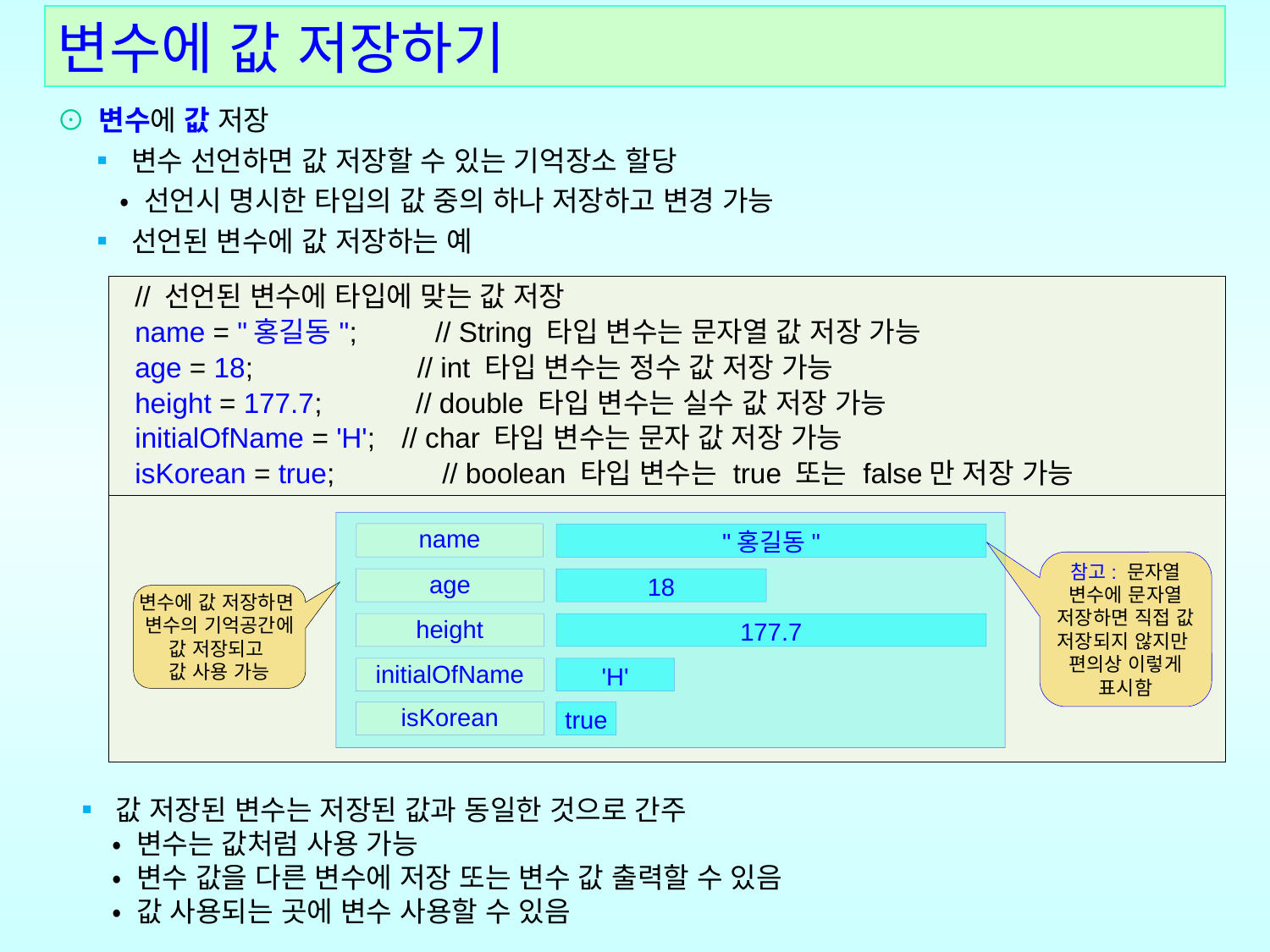

변수에 값 저장하기
⊙ 변수에 값 저장
    ▪ 변수 선언하면 값 저장할 수 있는 기억장소 할당
        • 선언시 명시한 타입의 값 중의 하나 저장하고 변경 가능
    ▪ 선언된 변수에 값 저장하는 예

  ▪ 값 저장된 변수는 저장된 값과 동일한 것으로 간주
       • 변수는 값처럼 사용 가능
       • 변수 값을 다른 변수에 저장 또는 변수 값 출력할 수 있음
       • 값 사용되는 곳에 변수 사용할 수 있음

| // 선언된 변수에 타입에 맞는 값 저장 name = "홍길동"; // String 타입 변수는 문자열 값 저장 가능 age = 18; // int 타입 변수는 정수 값 저장 가능 height = 177.7; // double 타입 변수는 실수 값 저장 가능 initialOfName = 'H'; // char 타입 변수는 문자 값 저장 가능 isKorean = true; // boolean 타입 변수는 true 또는 false만 저장 가능 |
| --- |
|  |

name
"홍길동"
참고: 문자열 변수에 문자열 저장하면 직접 값 저장되지 않지만
편의상 이렇게 표시함
18
age
변수에 값 저장하면
변수의 기억공간에 값 저장되고
값 사용 가능
177.7
height
'H'

initialOfName
true
isKorean